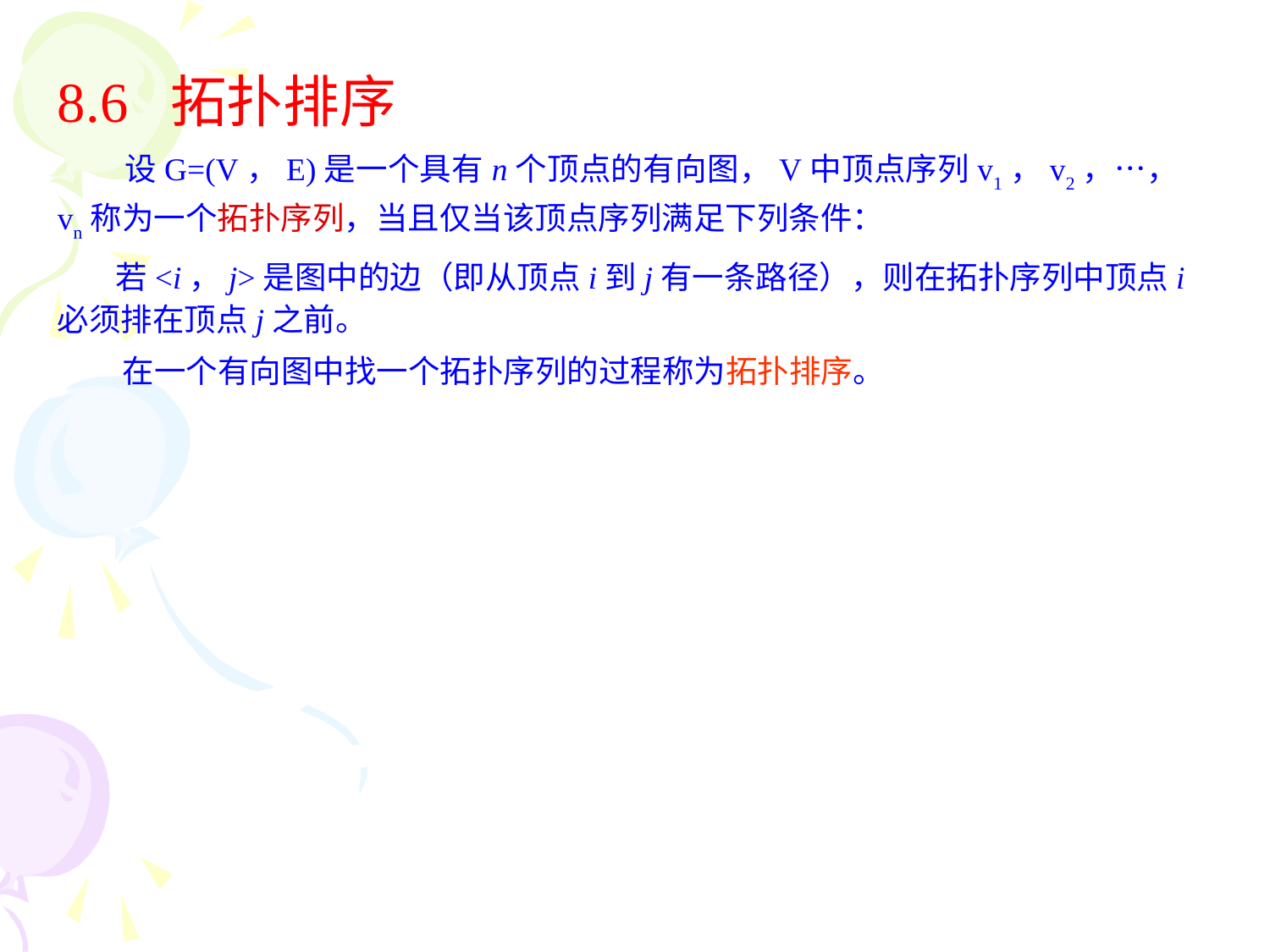

8.6  拓扑排序
        设G=(V，E)是一个具有n个顶点的有向图，V中顶点序列v1，v2，…，vn称为一个拓扑序列，当且仅当该顶点序列满足下列条件：
       若<i，j>是图中的边（即从顶点i到j有一条路径），则在拓扑序列中顶点i必须排在顶点j之前。
        在一个有向图中找一个拓扑序列的过程称为拓扑排序。